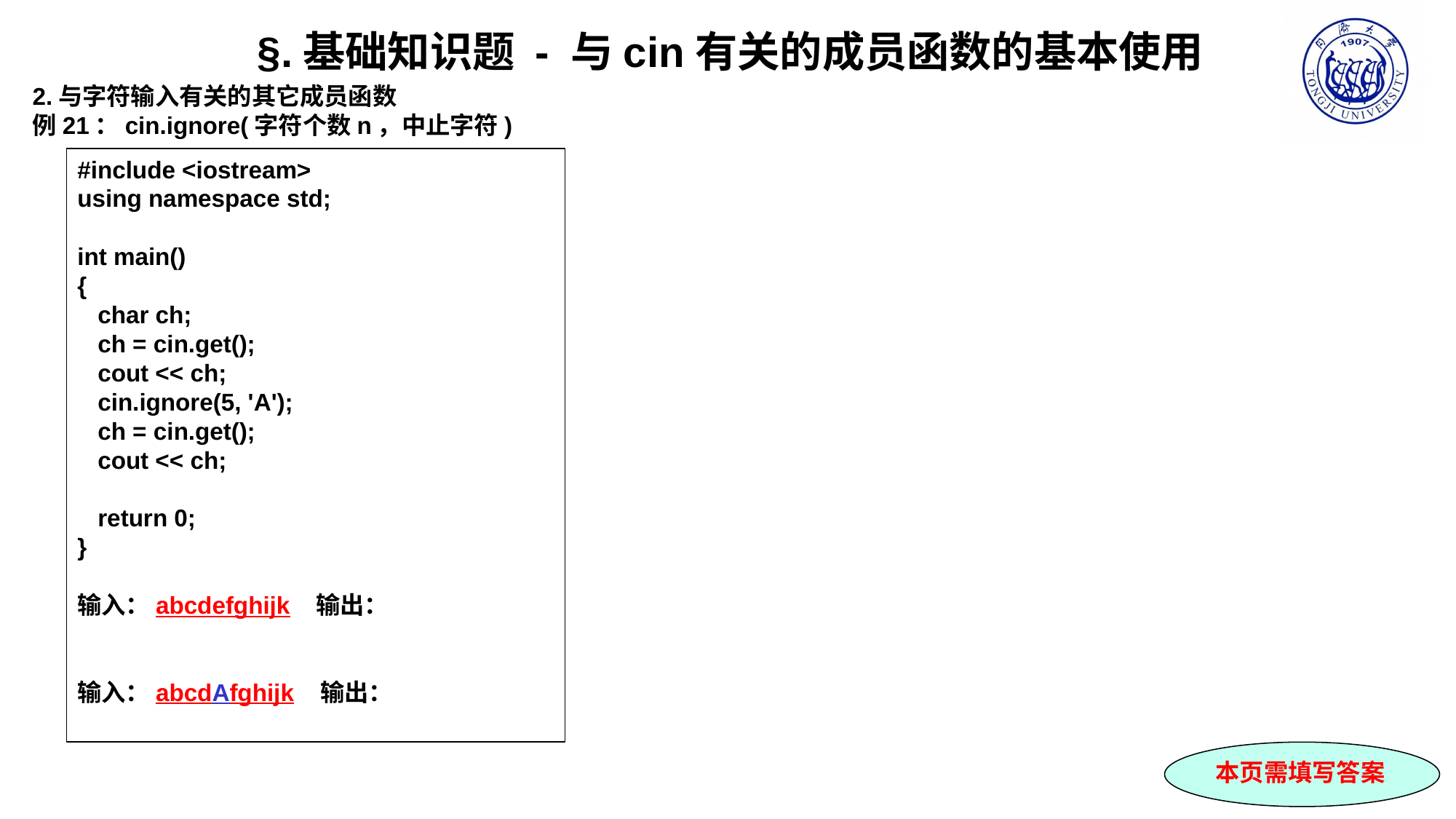

§.基础知识题 - 与cin有关的成员函数的基本使用
2.与字符输入有关的其它成员函数
例21：cin.ignore(字符个数n，中止字符)
#include <iostream>
using namespace std;

int main()
{
   char ch;
   ch = cin.get();
   cout << ch;
   cin.ignore(5, 'A');
   ch = cin.get();
   cout << ch;

   return 0;
}

输入：abcdefghijk   输出：

输入：abcdAfghijk   输出：
本页需填写答案